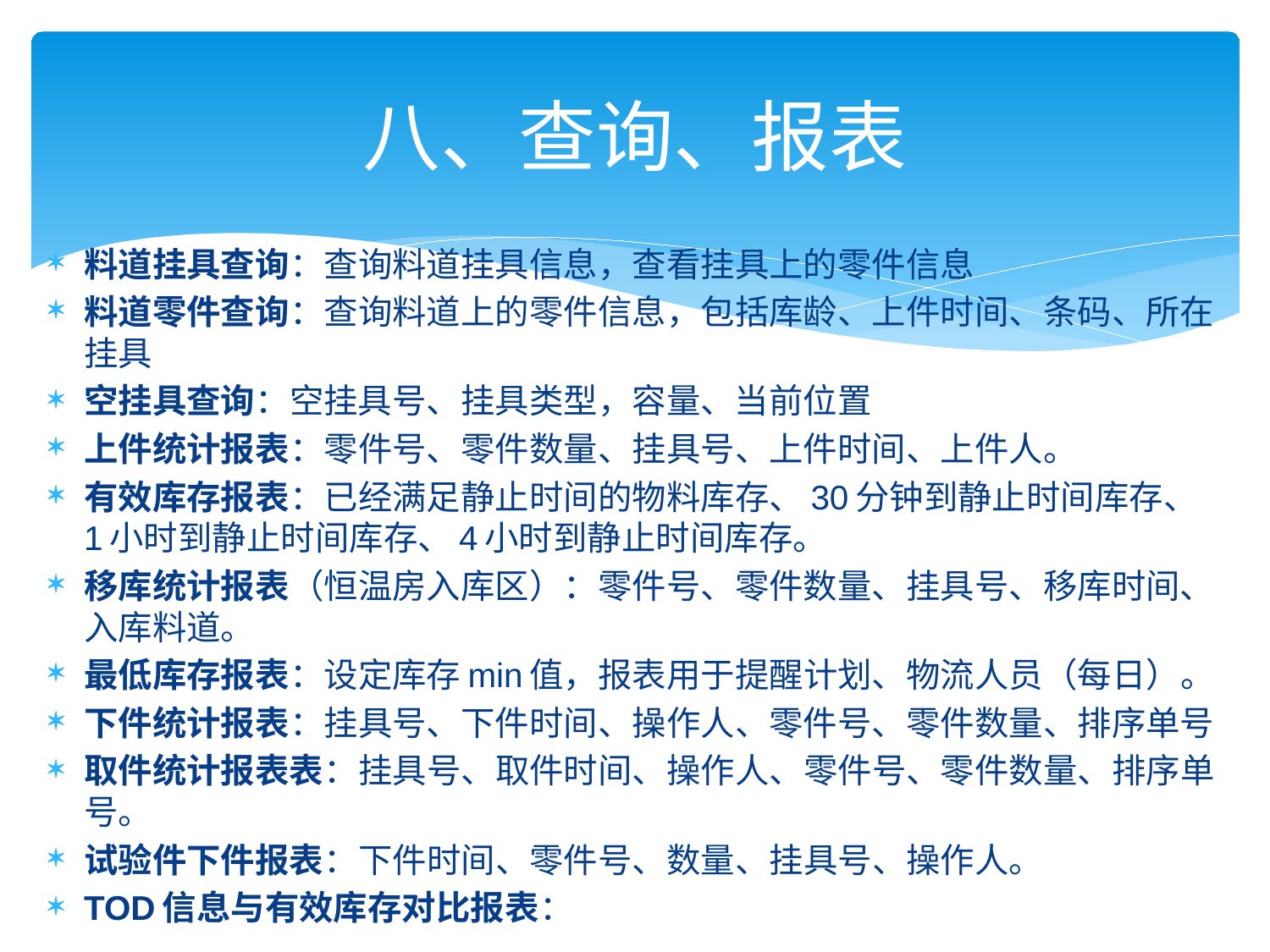

# 八、查询、报表
料道挂具查询：查询料道挂具信息，查看挂具上的零件信息
料道零件查询：查询料道上的零件信息，包括库龄、上件时间、条码、所在挂具
空挂具查询：空挂具号、挂具类型，容量、当前位置
上件统计报表：零件号、零件数量、挂具号、上件时间、上件人。
有效库存报表：已经满足静止时间的物料库存、30分钟到静止时间库存、1小时到静止时间库存、4小时到静止时间库存。
移库统计报表（恒温房入库区）：零件号、零件数量、挂具号、移库时间、入库料道。
最低库存报表：设定库存min值，报表用于提醒计划、物流人员（每日）。
下件统计报表：挂具号、下件时间、操作人、零件号、零件数量、排序单号
取件统计报表表：挂具号、取件时间、操作人、零件号、零件数量、排序单号。
试验件下件报表：下件时间、零件号、数量、挂具号、操作人。
TOD信息与有效库存对比报表：